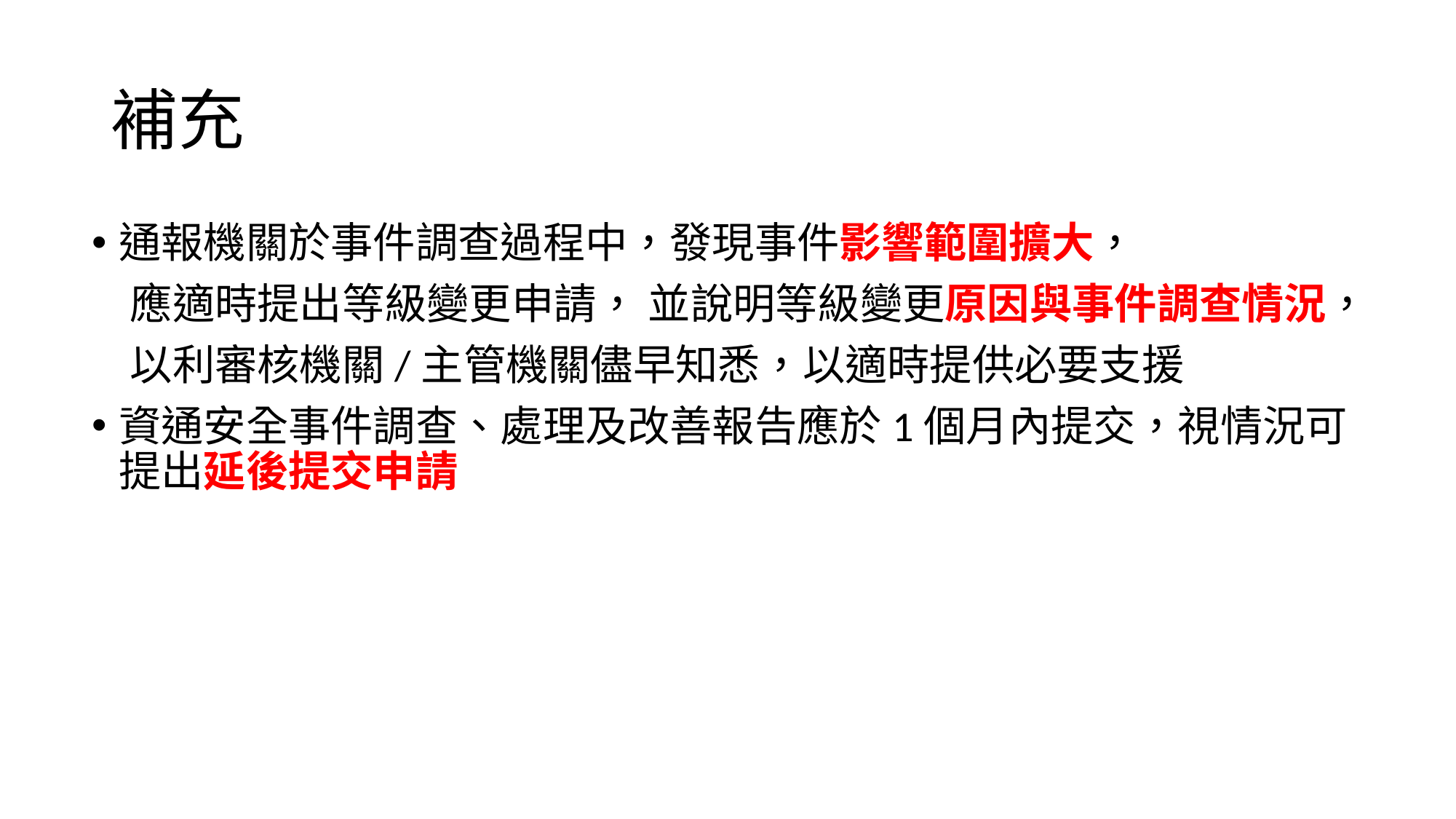

# 補充
通報機關於事件調查過程中，發現事件影響範圍擴大，
   應適時提出等級變更申請， 並說明等級變更原因與事件調查情況，
   以利審核機關/主管機關儘早知悉，以適時提供必要支援
資通安全事件調查、處理及改善報告應於1個月內提交，視情況可提出延後提交申請